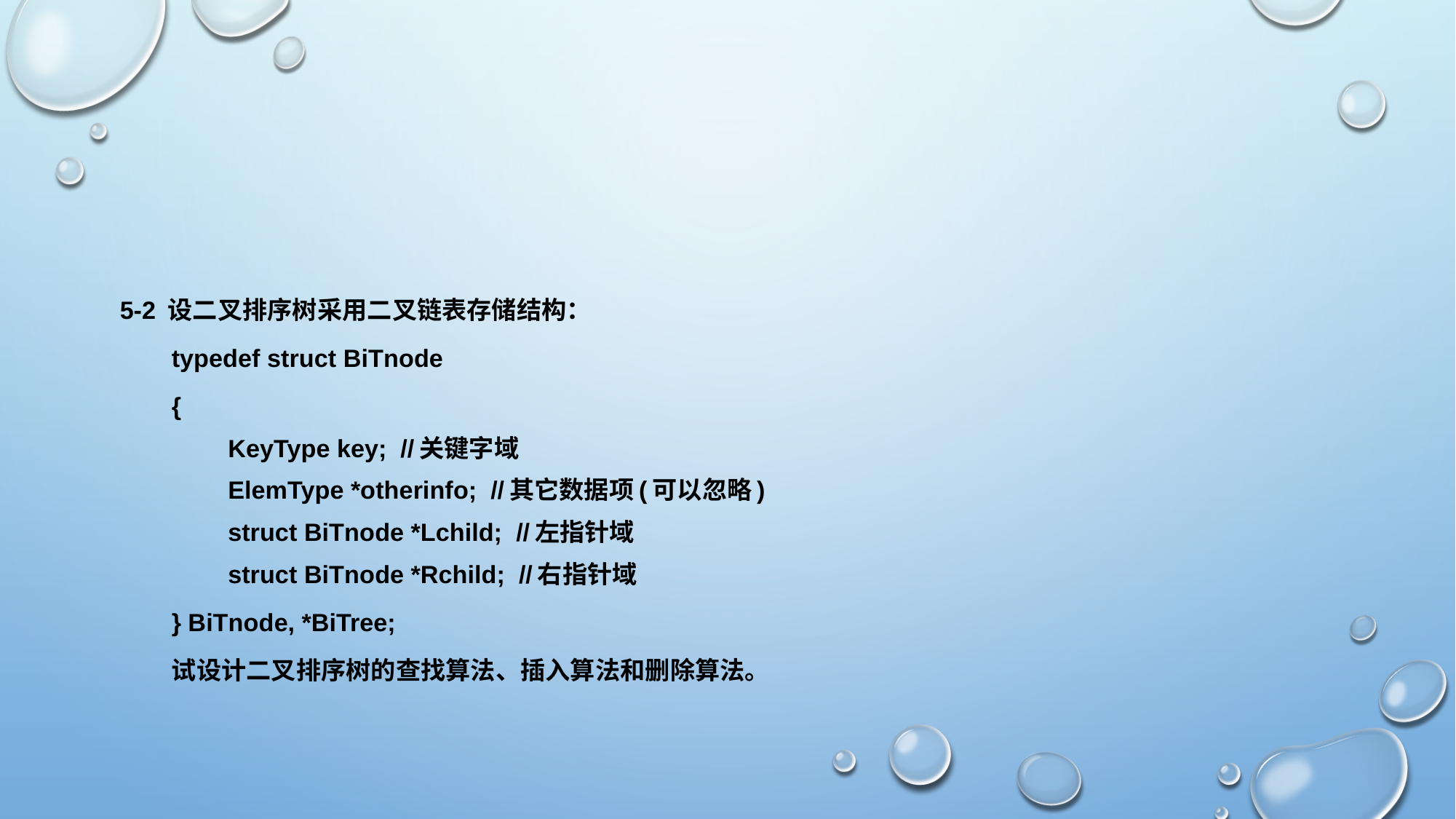

#
5-2 设二叉排序树采用二叉链表存储结构：
typedef struct BiTnode
{
KeyType key;  //关键字域
ElemType *otherinfo;  //其它数据项(可以忽略)
struct BiTnode *Lchild;  //左指针域
struct BiTnode *Rchild;  //右指针域
} BiTnode, *BiTree;
试设计二叉排序树的查找算法、插入算法和删除算法。